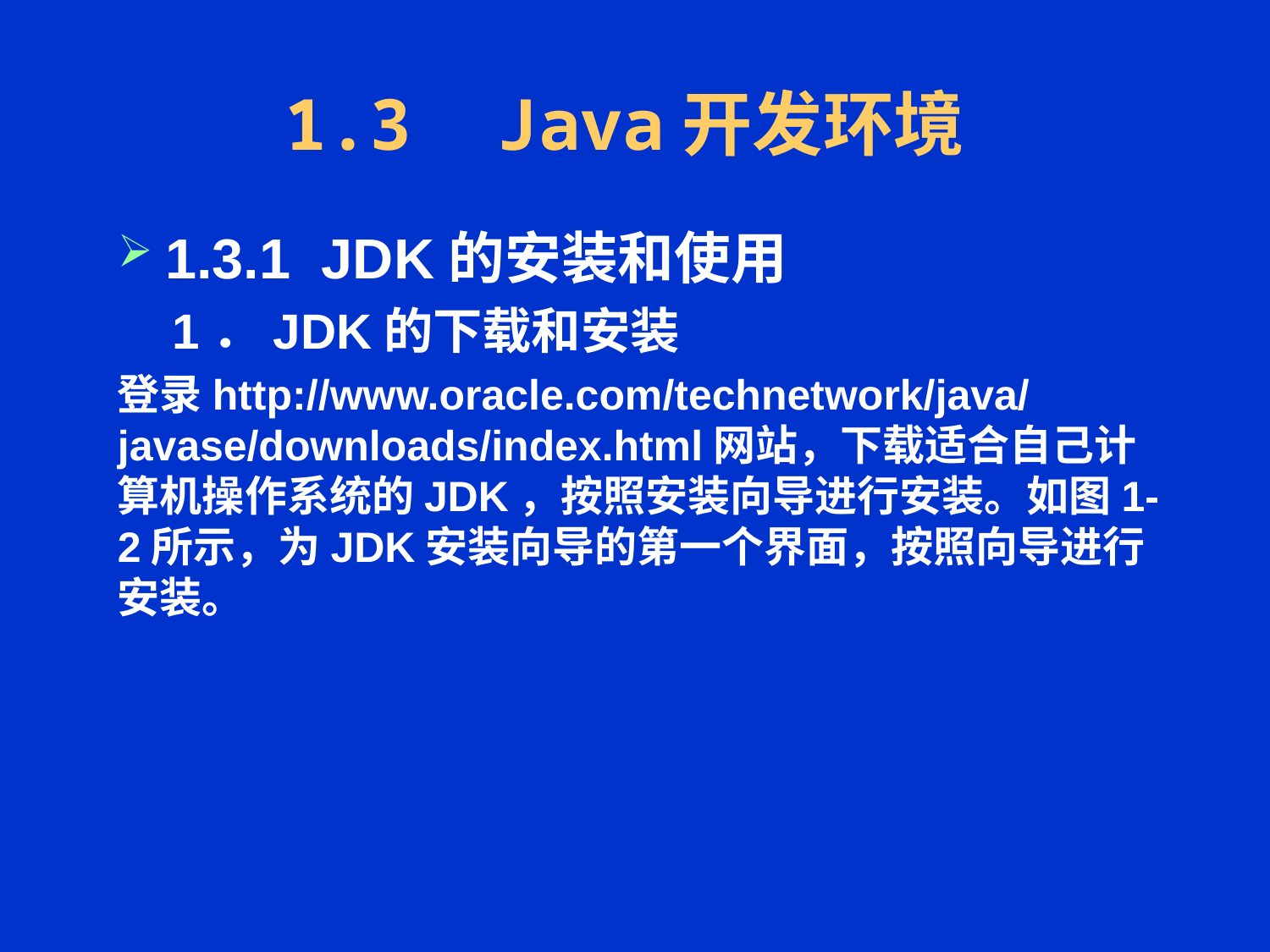

# 1.3  Java开发环境
1.3.1  JDK的安装和使用
    1．JDK的下载和安装
登录http://www.oracle.com/technetwork/java/javase/downloads/index.html网站，下载适合自己计算机操作系统的JDK，按照安装向导进行安装。如图1-2所示，为JDK安装向导的第一个界面，按照向导进行安装。